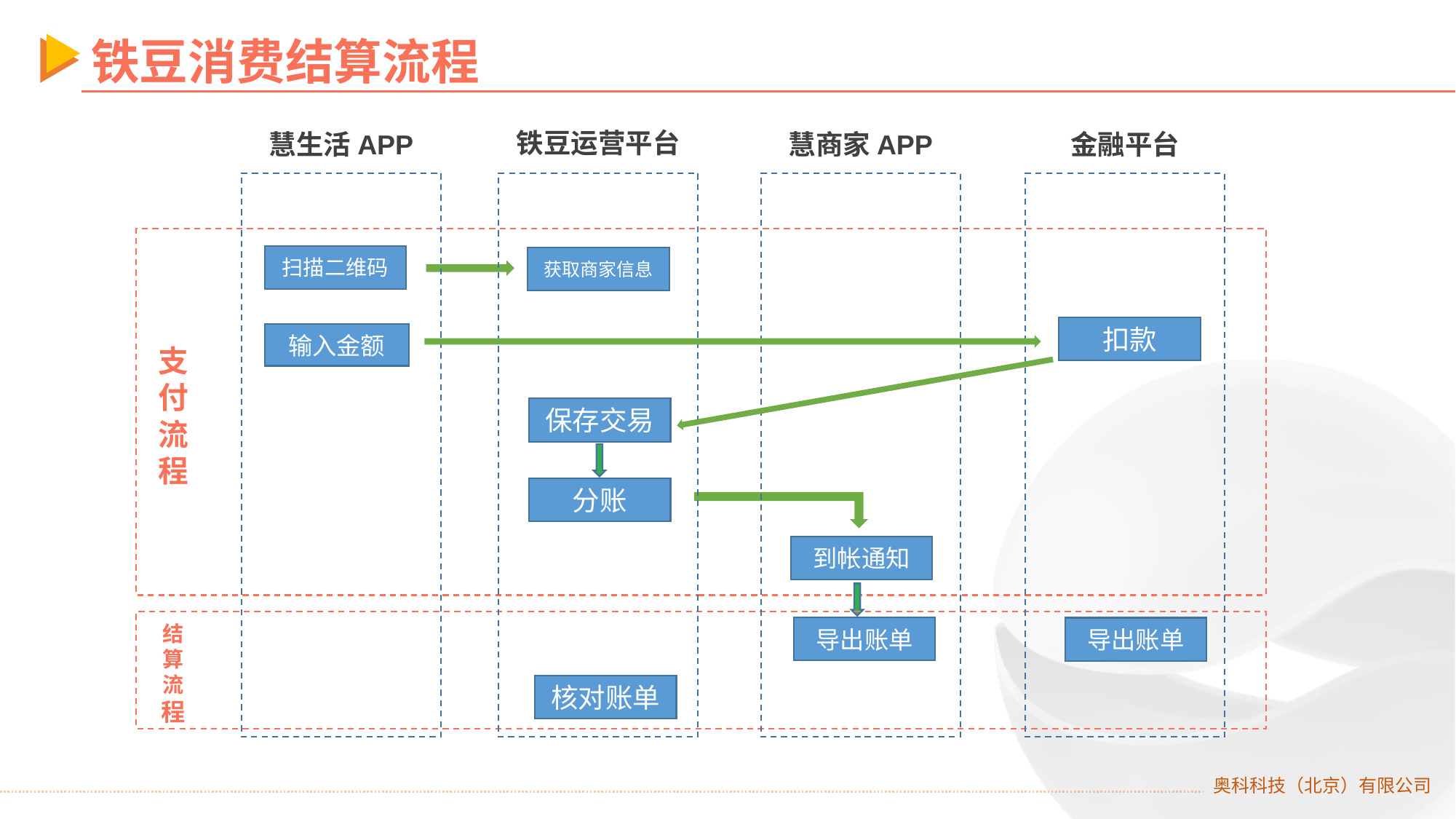

铁豆消费结算流程
慧生活APP

铁豆运营平台

慧商家APP

金融平台

扫描二维码
获取商家信息

支
付
流
程
扣款
输入金额

保存交易

分账

到帐通知

导出账单
导出账单
结
算
流
程
核对账单